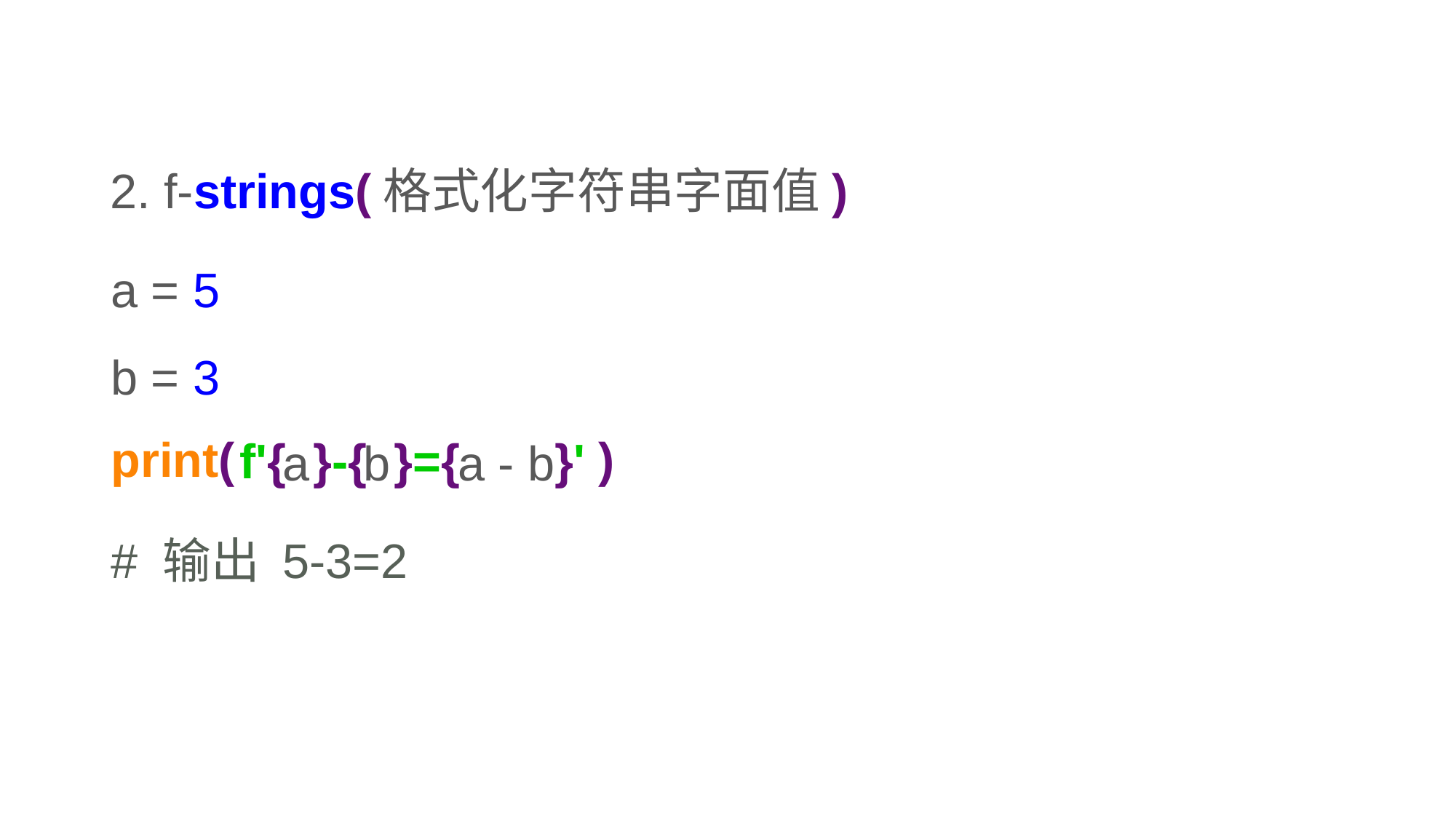

2. f-strings(格式化字符串字面值)
a = 5
b = 3
print(                           )
        f'{  }-{  }={       }'
a    b     a - b
# 输出 5-3=2